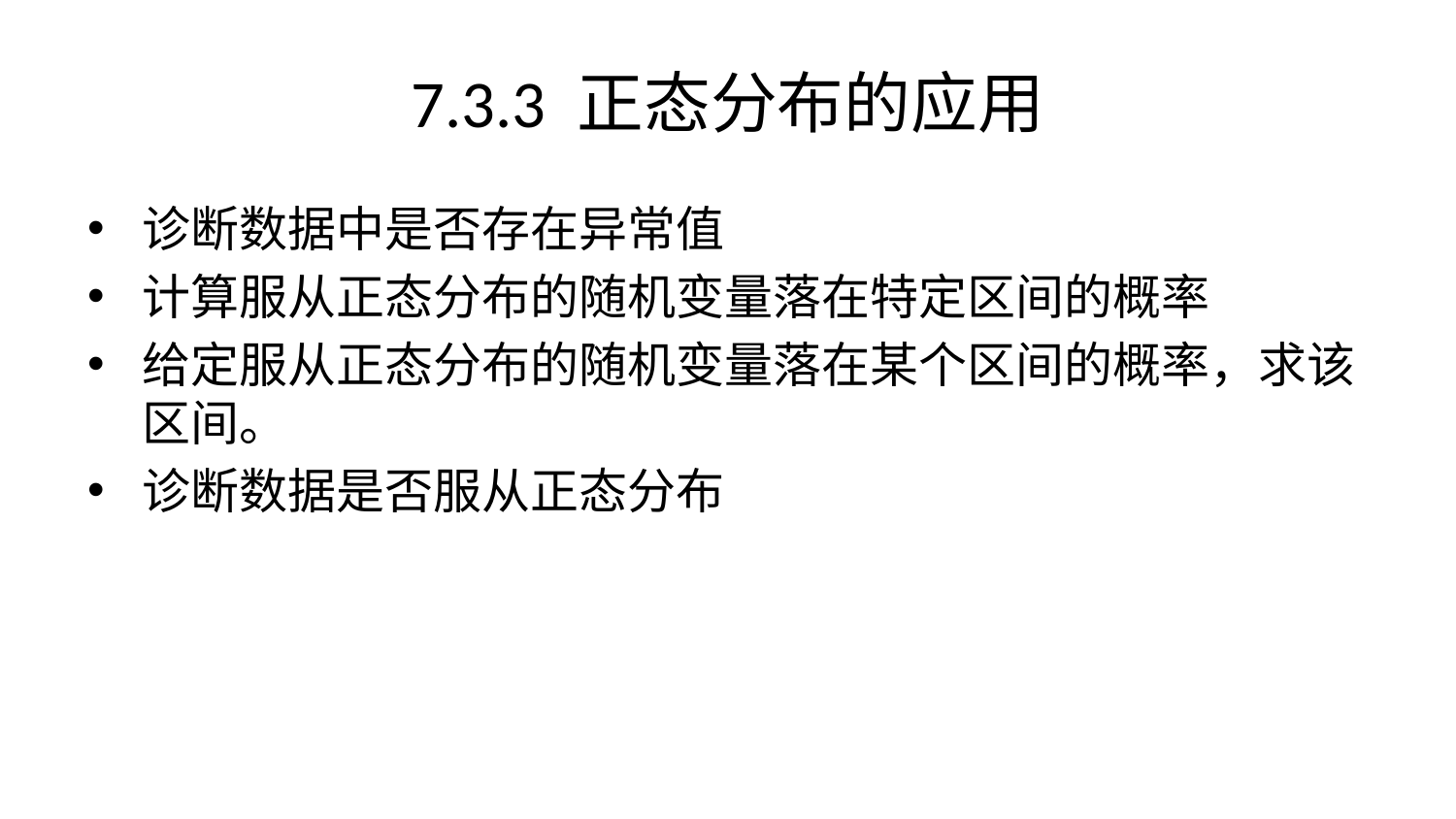

# 7.3.3 正态分布的应用
诊断数据中是否存在异常值
计算服从正态分布的随机变量落在特定区间的概率
给定服从正态分布的随机变量落在某个区间的概率，求该区间。
诊断数据是否服从正态分布